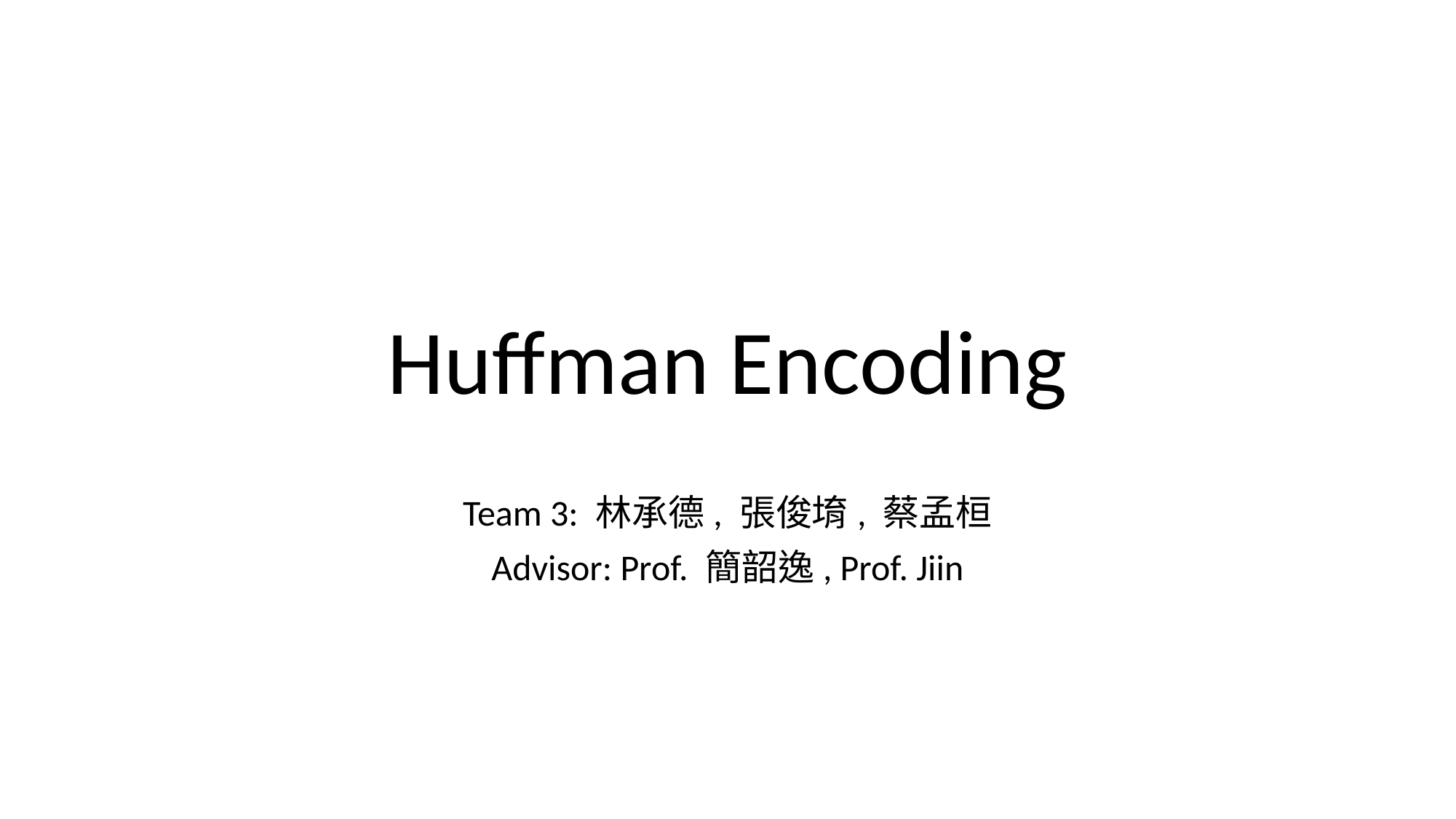

# Huffman Encoding

Team 3: 林承德, 張俊堉, 蔡孟桓
Advisor: Prof. 簡韶逸, Prof. Jiin